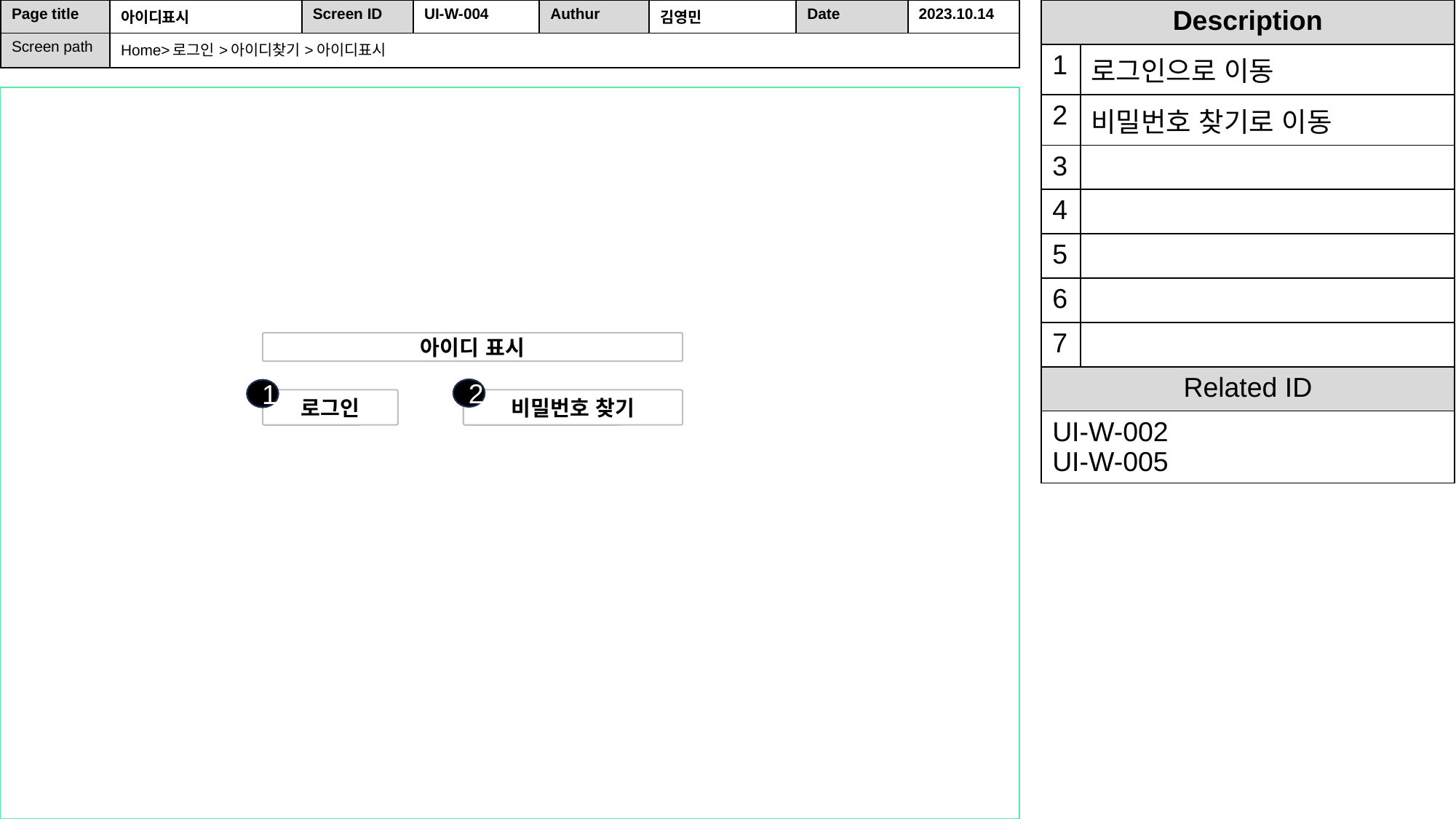

| Description |  |
| --- | --- |
| 1 | 로그인으로 이동 |
| 2 | 비밀번호 찾기로 이동 |
| 3 |  |
| 4 |  |
| 5 |  |
| 6 |  |
| 7 |  |
| Related ID |  |
| UI-W-002 UI-W-005 |  |
| Page title | 아이디표시 | Screen ID | UI-W-004 | Authur | 김영민 | Date | 2023.10.14 |
| --- | --- | --- | --- | --- | --- | --- | --- |
| Screen path | Home>로그인>아이디찾기>아이디표시 |  |  |  |  |  |  |

아이디 표시
2
1
로그인
비밀번호 찾기